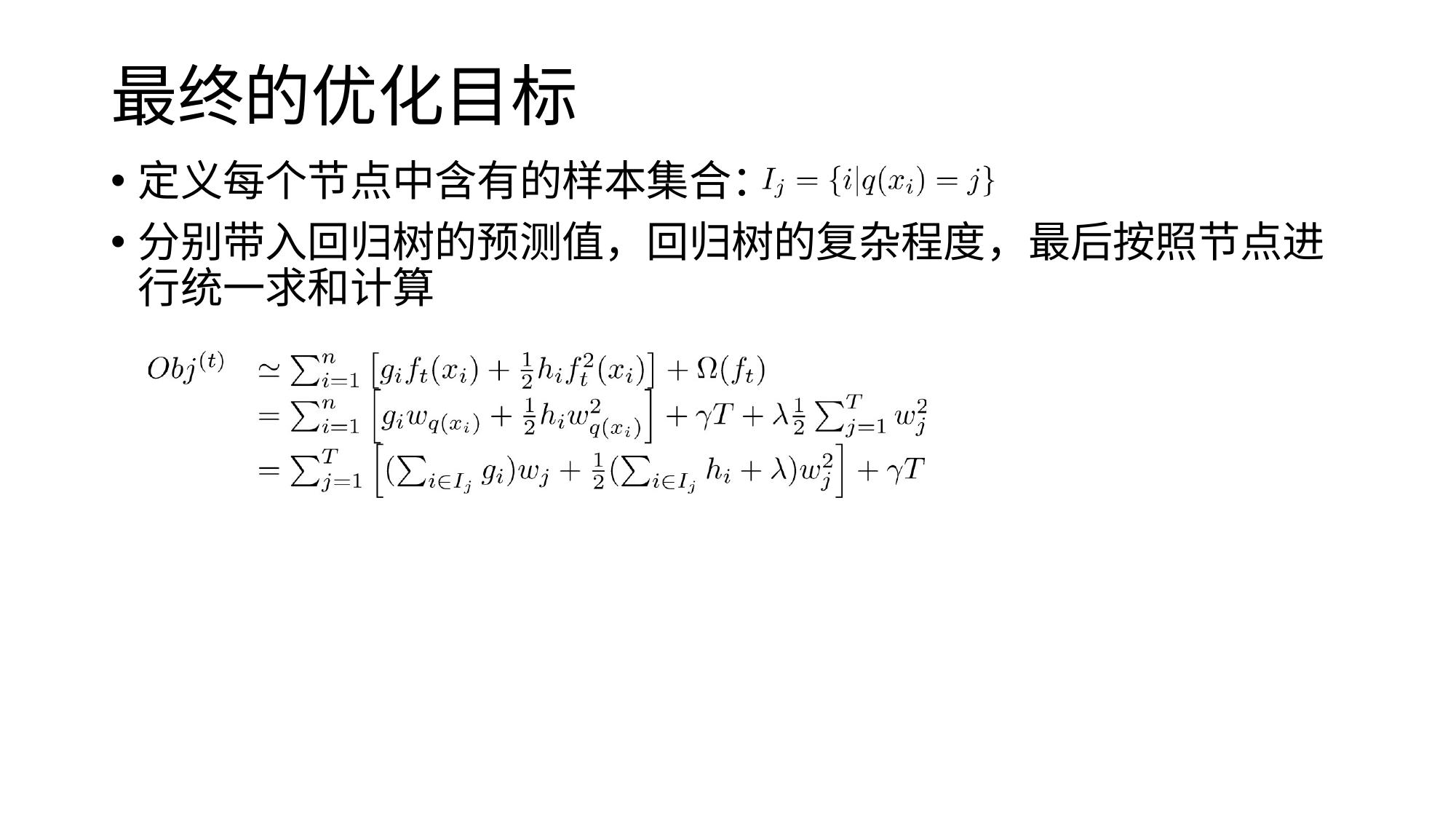

# 最终的优化目标
定义每个节点中含有的样本集合：
分别带入回归树的预测值，回归树的复杂程度，最后按照节点进行统一求和计算